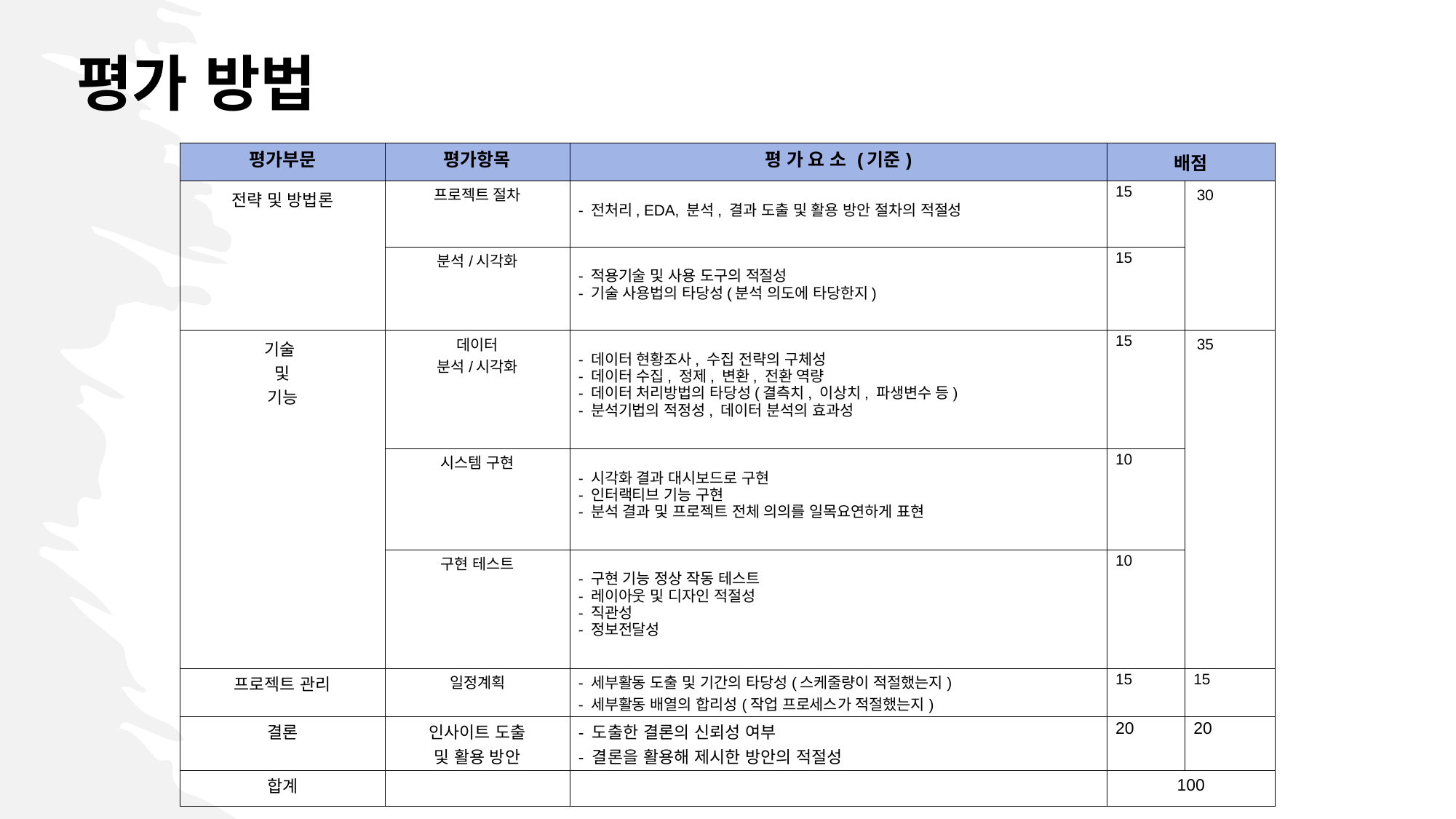

평가 방법
| 평가부문 | 평가항목 | 평 가 요 소 (기준) | 배점 |  |
| --- | --- | --- | --- | --- |
| 전략 및 방법론 | 프로젝트 절차 | - 전처리, EDA, 분석, 결과 도출 및 활용 방안 절차의 적절성 | 15 | 30 |
|  | 분석/시각화 | - 적용기술 및 사용 도구의 적절성 - 기술 사용법의 타당성(분석 의도에 타당한지) | 15 |  |
| 기술  및 기능 | 데이터 분석/시각화 | - 데이터 현황조사, 수집 전략의 구체성 - 데이터 수집, 정제, 변환, 전환 역량 - 데이터 처리방법의 타당성(결측치, 이상치, 파생변수 등) - 분석기법의 적정성, 데이터 분석의 효과성 | 15 | 35 |
|  | 시스템 구현 | - 시각화 결과 대시보드로 구현 - 인터랙티브 기능 구현 - 분석 결과 및 프로젝트 전체 의의를 일목요연하게 표현 | 10 |  |
|  | 구현 테스트 | - 구현 기능 정상 작동 테스트 - 레이아웃 및 디자인 적절성 - 직관성 - 정보전달성 | 10 |  |
| 프로젝트 관리 | 일정계획 | - 세부활동 도출 및 기간의 타당성(스케줄량이 적절했는지) - 세부활동 배열의 합리성(작업 프로세스가 적절했는지) | 15 | 15 |
| 결론 | 인사이트 도출 및 활용 방안 | - 도출한 결론의 신뢰성 여부 - 결론을 활용해 제시한 방안의 적절성 | 20 | 20 |
| 합계 |  |  | 100 |  |